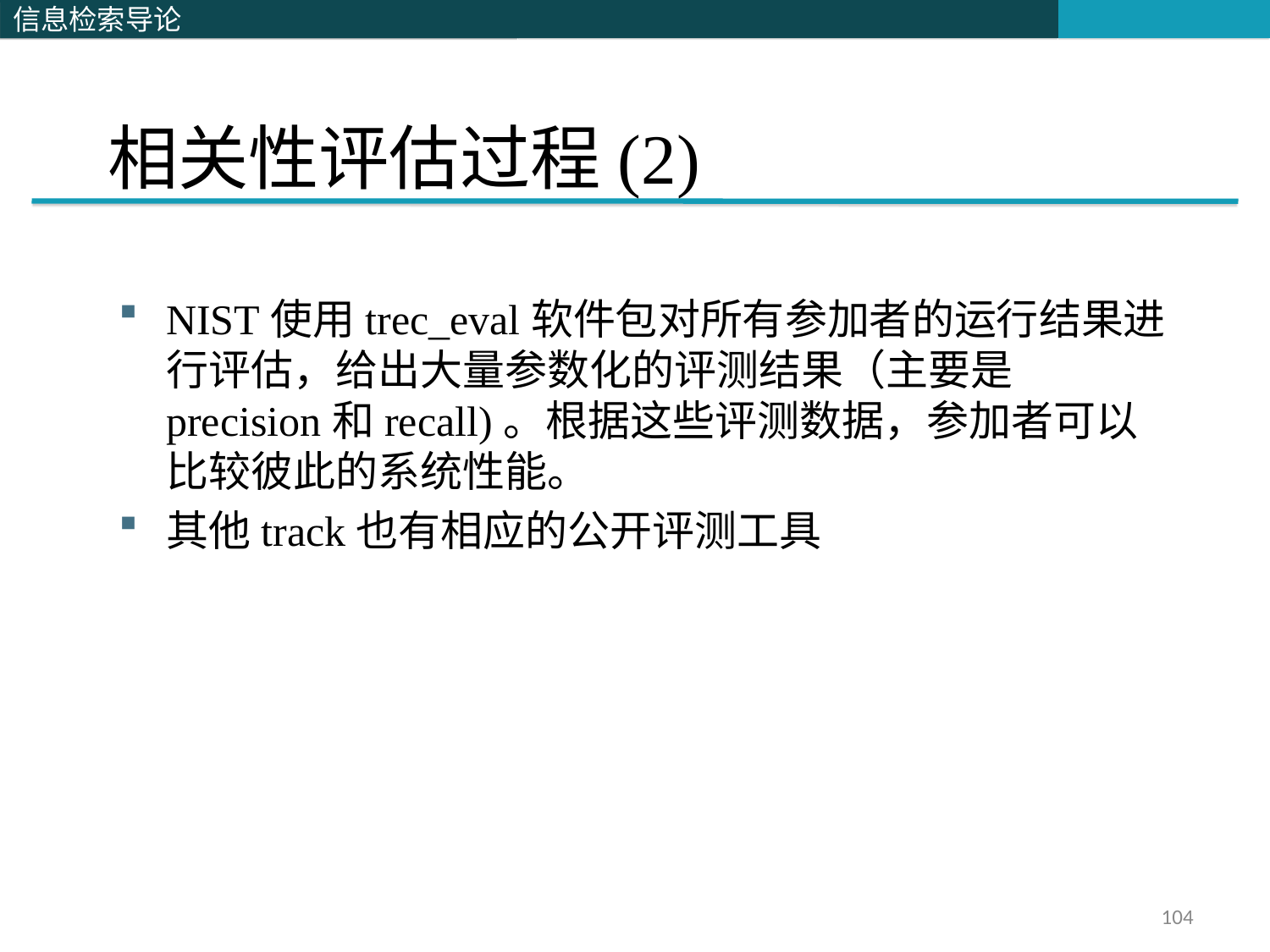

# 相关性评估过程(2)
NIST使用trec_eval软件包对所有参加者的运行结果进行评估，给出大量参数化的评测结果（主要是precision和recall)。根据这些评测数据，参加者可以比较彼此的系统性能。
其他track也有相应的公开评测工具
104